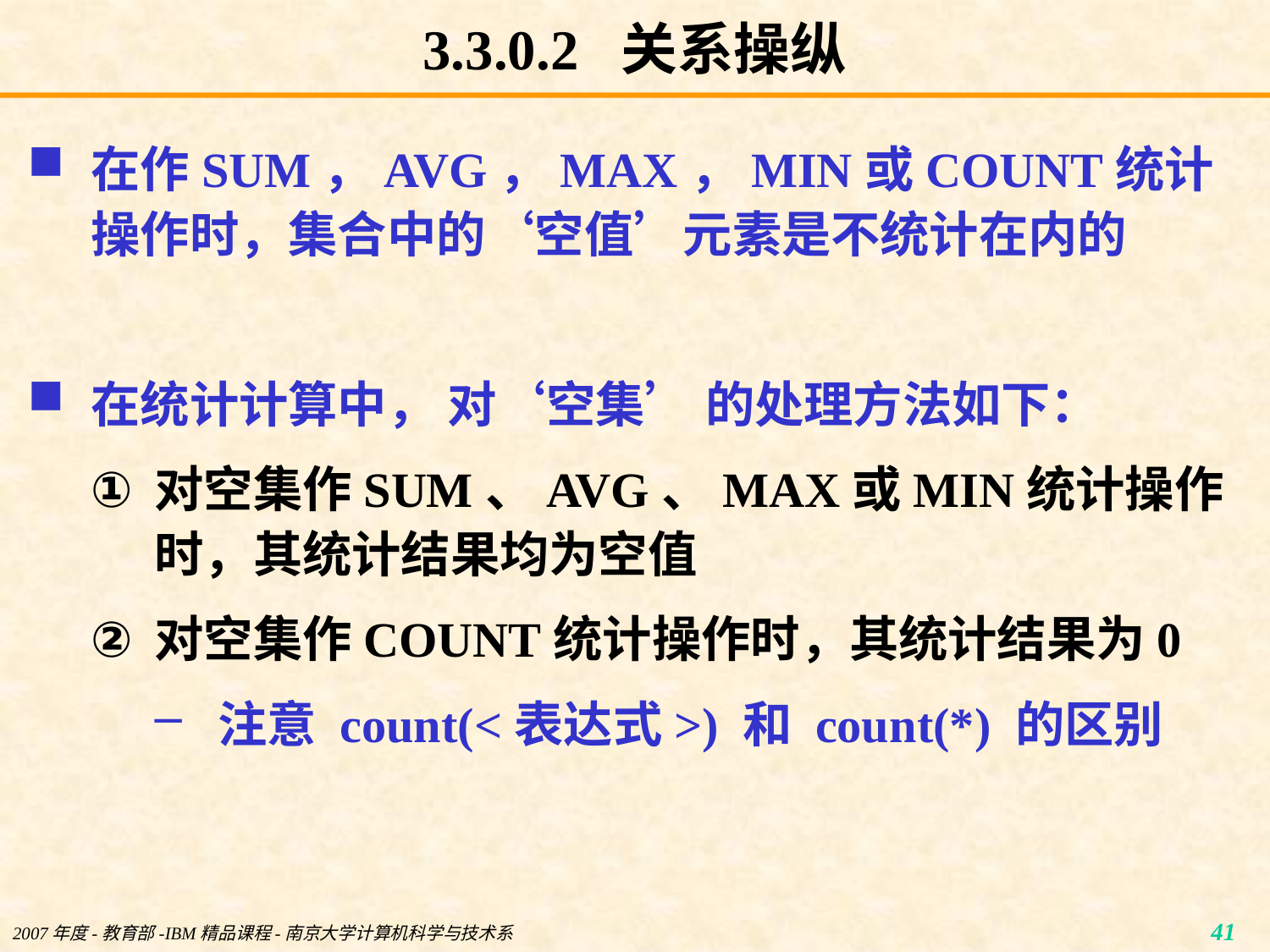

# 3.3.0.2  关系操纵
在作SUM，AVG，MAX，MIN或COUNT统计操作时，集合中的‘空值’元素是不统计在内的

在统计计算中， 对‘空集’ 的处理方法如下：
对空集作SUM、AVG、MAX或MIN统计操作时，其统计结果均为空值
对空集作COUNT统计操作时，其统计结果为0
注意 count(<表达式>) 和 count(*) 的区别
41
2007年度-教育部-IBM精品课程-南京大学计算机科学与技术系